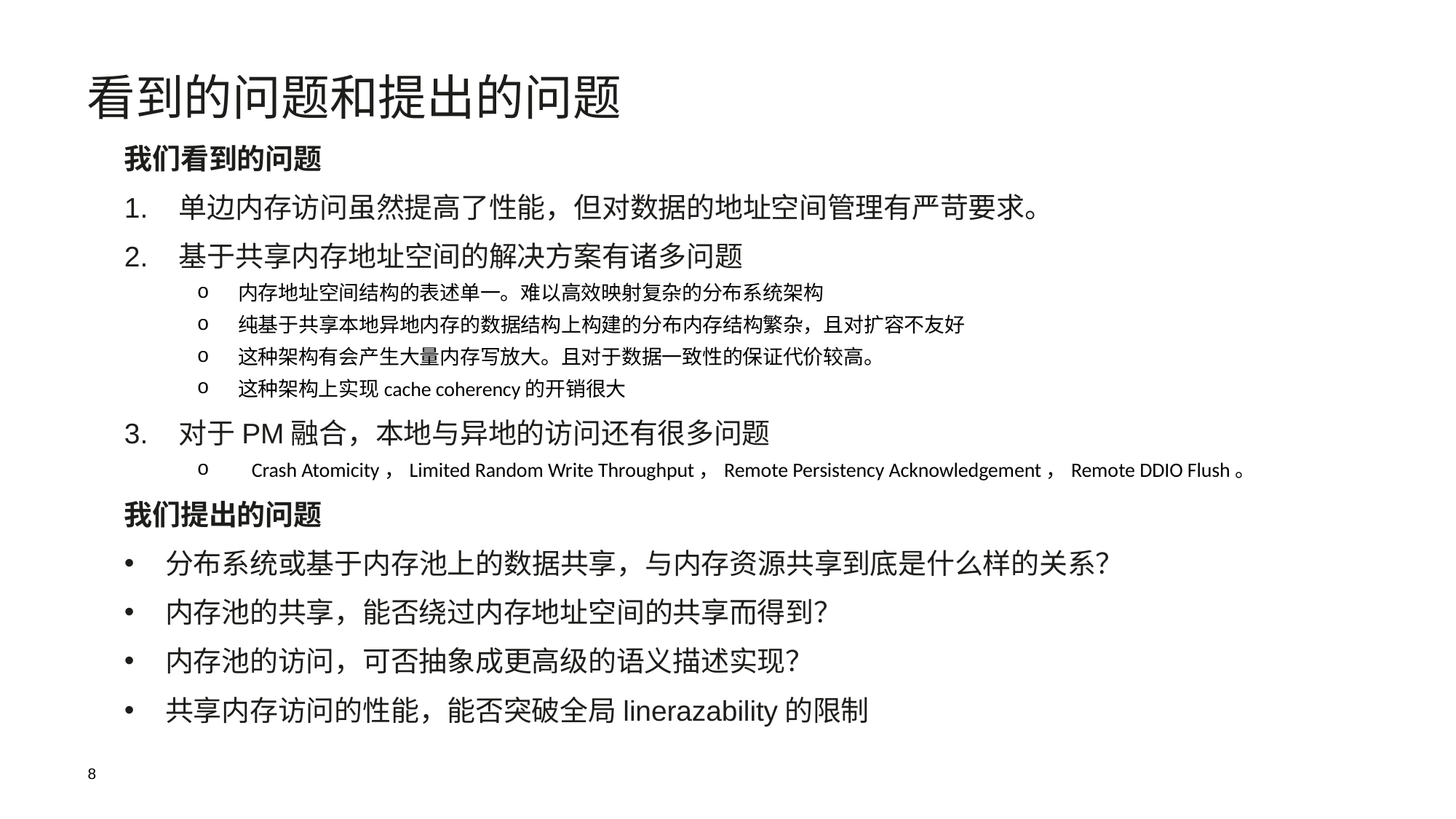

看到的问题和提出的问题
我们看到的问题
单边内存访问虽然提高了性能，但对数据的地址空间管理有严苛要求。
基于共享内存地址空间的解决方案有诸多问题
内存地址空间结构的表述单一。难以高效映射复杂的分布系统架构
纯基于共享本地异地内存的数据结构上构建的分布内存结构繁杂，且对扩容不友好
这种架构有会产生大量内存写放大。且对于数据一致性的保证代价较高。
这种架构上实现cache coherency的开销很大
对于PM融合，本地与异地的访问还有很多问题
Crash Atomicity，Limited Random Write Throughput，Remote Persistency Acknowledgement，Remote DDIO Flush。
我们提出的问题
分布系统或基于内存池上的数据共享，与内存资源共享到底是什么样的关系？
内存池的共享，能否绕过内存地址空间的共享而得到？
内存池的访问，可否抽象成更高级的语义描述实现？
共享内存访问的性能，能否突破全局linerazability的限制

8